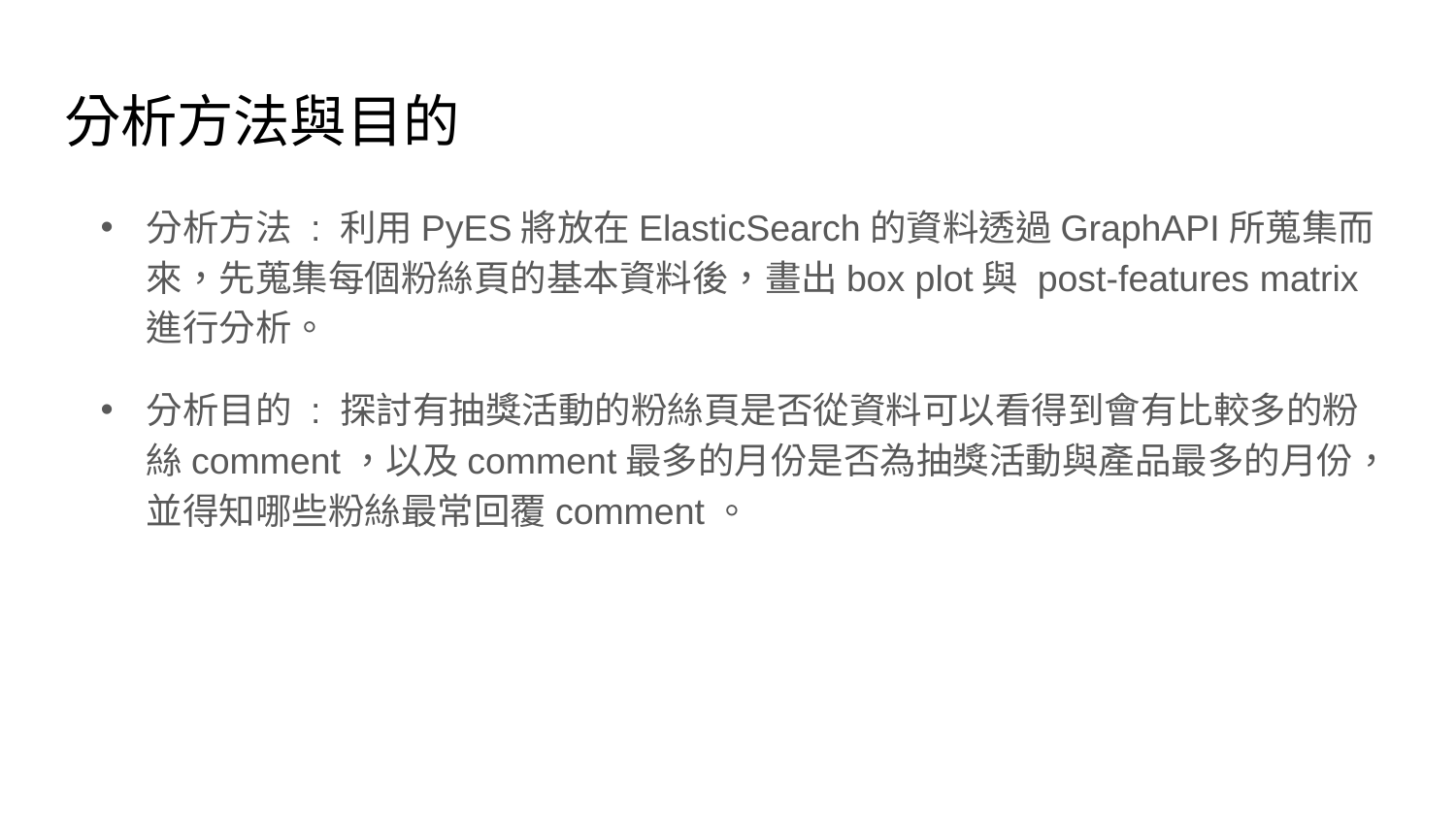

# 分析方法與目的
分析方法 : 利用PyES將放在ElasticSearch的資料透過GraphAPI所蒐集而來，先蒐集每個粉絲頁的基本資料後，畫出box plot與 post-features matrix進行分析。
分析目的 : 探討有抽獎活動的粉絲頁是否從資料可以看得到會有比較多的粉絲comment，以及comment最多的月份是否為抽獎活動與產品最多的月份，並得知哪些粉絲最常回覆comment。